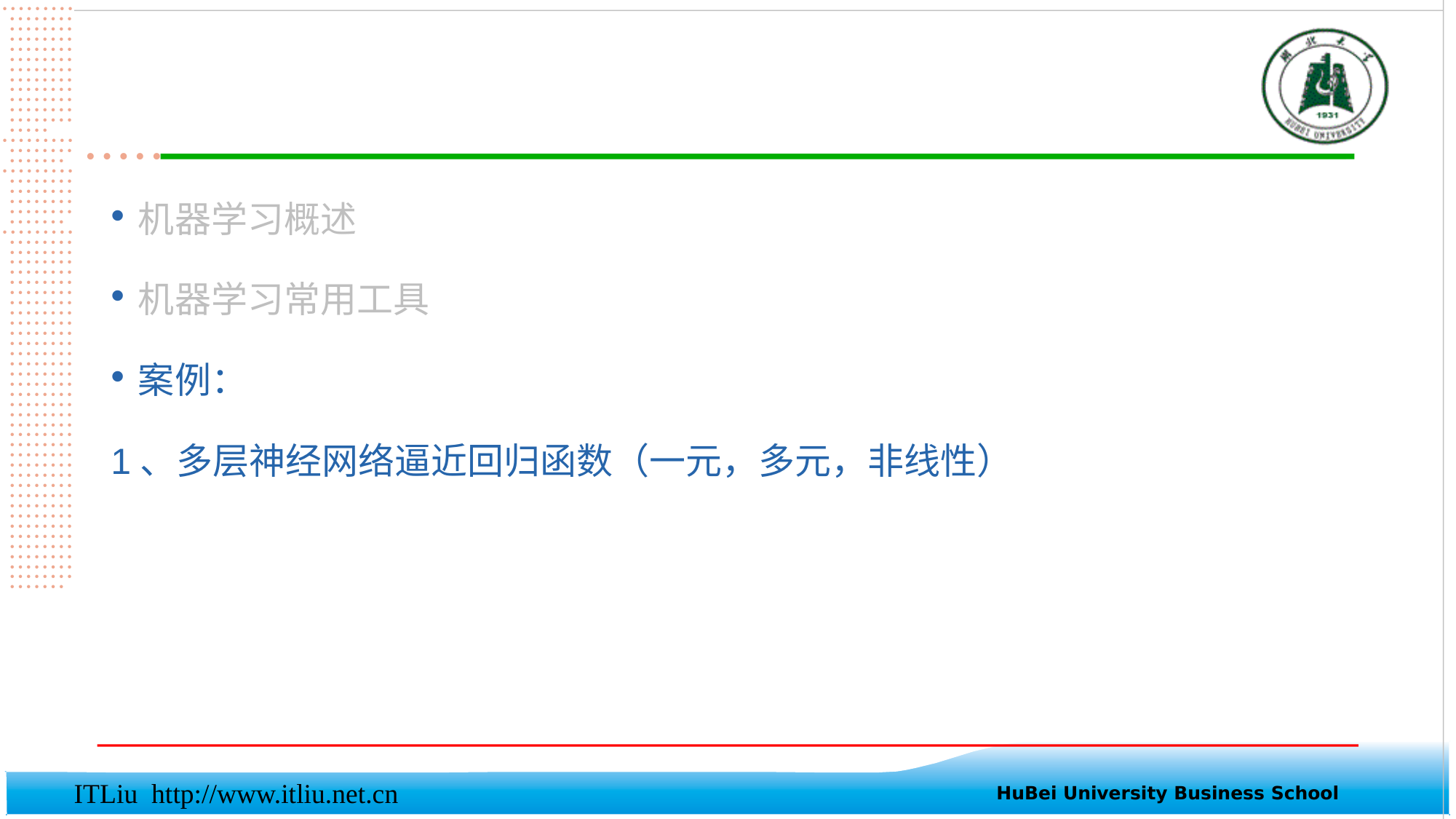

机器学习概述
机器学习常用工具
案例：
1、多层神经网络逼近回归函数（一元，多元，非线性）